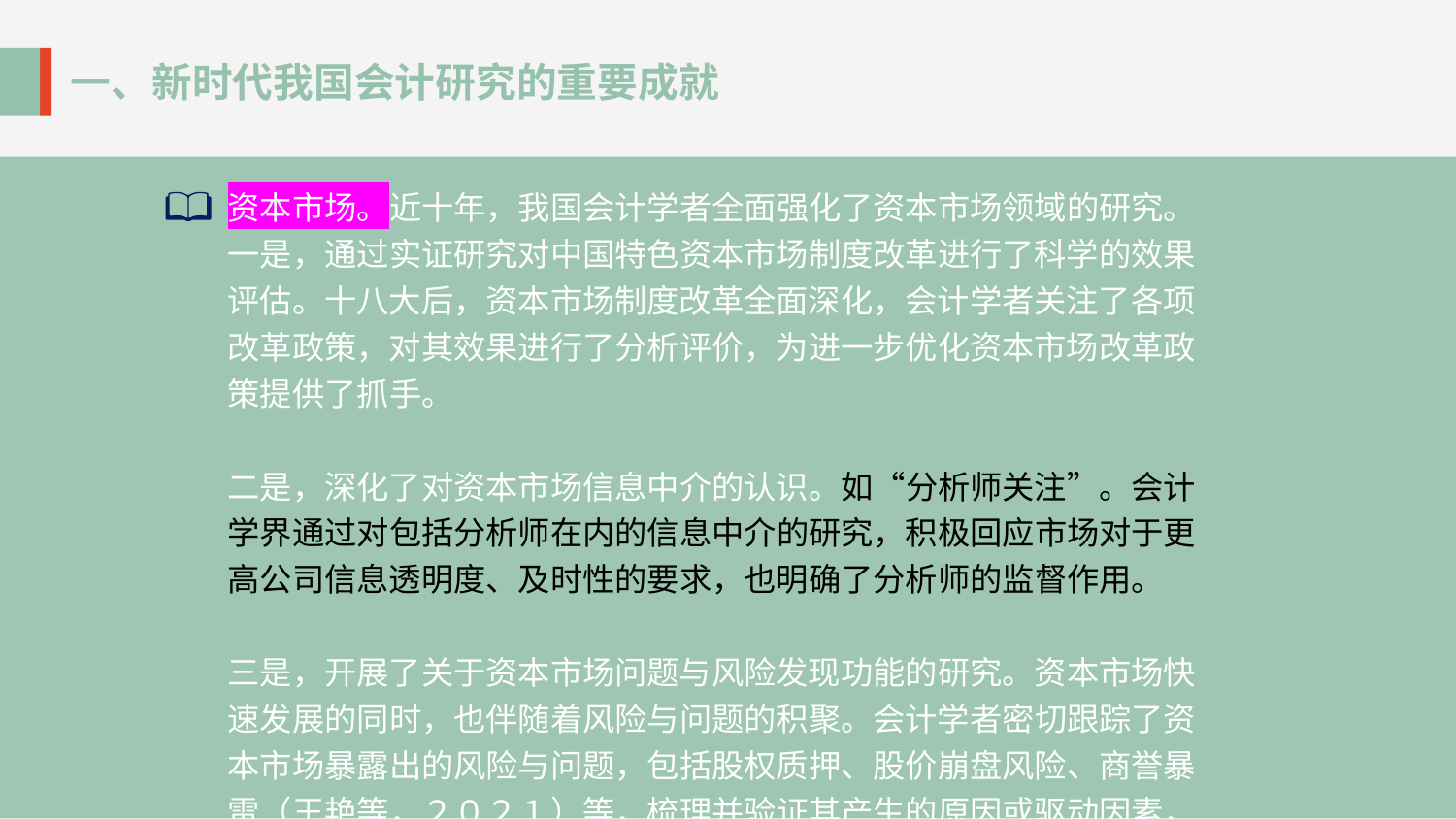

一、新时代我国会计研究的重要成就

资本市场。近十年，我国会计学者全面强化了资本市场领域的研究。一是，通过实证研究对中国特色资本市场制度改革进行了科学的效果评估。十八大后，资本市场制度改革全面深化，会计学者关注了各项改革政策，对其效果进行了分析评价，为进一步优化资本市场改革政策提供了抓手。

二是，深化了对资本市场信息中介的认识。如“分析师关注”。会计学界通过对包括分析师在内的信息中介的研究，积极回应市场对于更高公司信息透明度、及时性的要求，也明确了分析师的监督作用。

三是，开展了关于资本市场问题与风险发现功能的研究。资本市场快速发展的同时，也伴随着风险与问题的积聚。会计学者密切跟踪了资本市场暴露出的风险与问题，包括股权质押、股价崩盘风险、商誉暴雷（王艳等，２０２１）等，梳理并验证其产生的原因或驱动因素，对可能的影响机制进行解释，从而构建了认识理解资本市场风险与问题的理论框架，为政策优化与风险应对提供了指导方向。